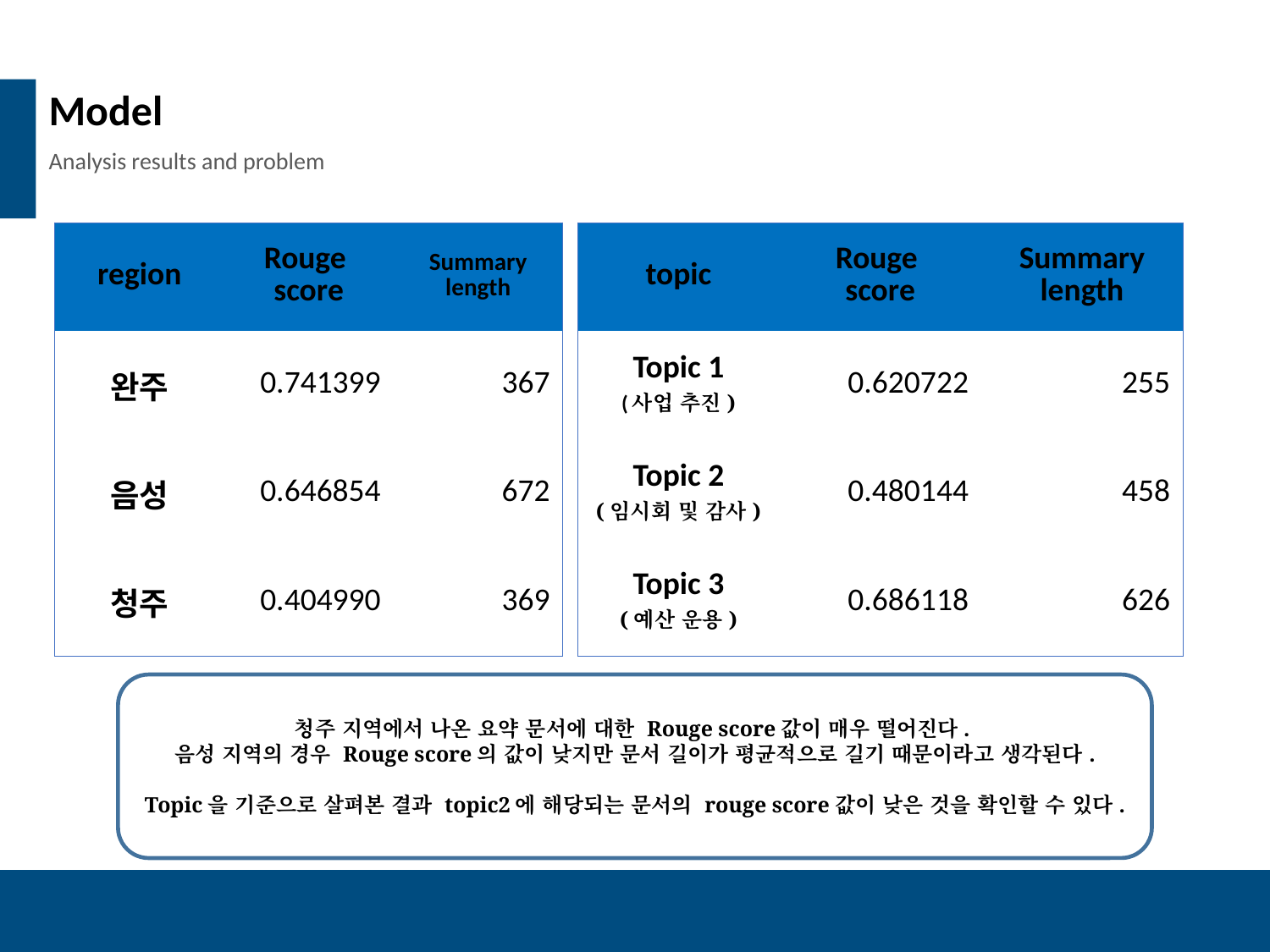

Model
Analysis results and problem
| region | Rouge score | Summary length |
| --- | --- | --- |
| 완주 | 0.741399 | 367 |
| 음성 | 0.646854 | 672 |
| 청주 | 0.404990 | 369 |
| topic | Rouge score | Summary length |
| --- | --- | --- |
| Topic 1 (사업 추진) | 0.620722 | 255 |
| Topic 2 (임시회 및 감사) | 0.480144 | 458 |
| Topic 3 (예산 운용) | 0.686118 | 626 |
청주 지역에서 나온 요약 문서에 대한 Rouge score값이 매우 떨어진다.
음성 지역의 경우 Rouge score의 값이 낮지만 문서 길이가 평균적으로 길기 때문이라고 생각된다.

Topic을 기준으로 살펴본 결과 topic2에 해당되는 문서의 rouge score값이 낮은 것을 확인할 수 있다.